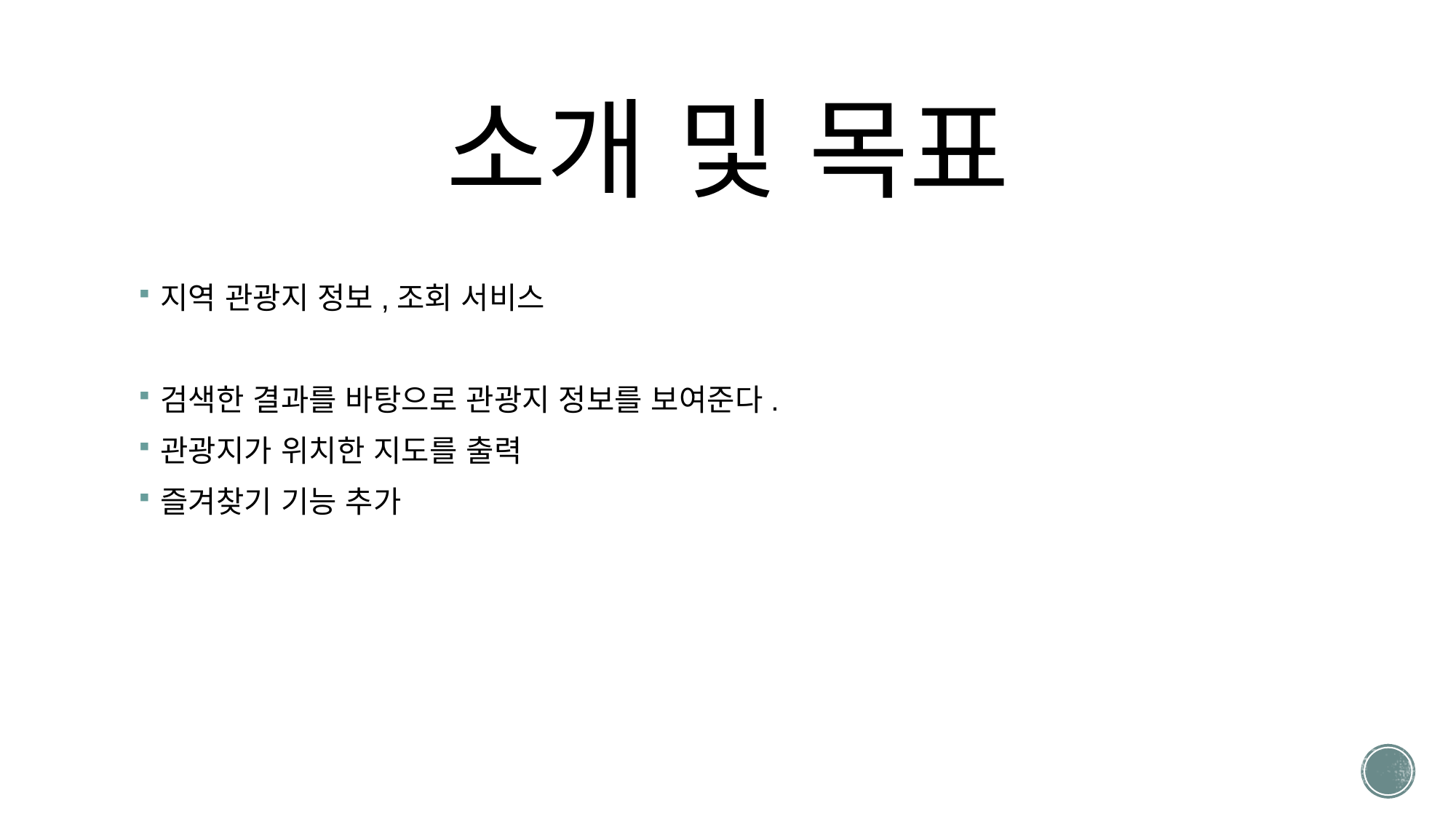

# 소개 및 목표
지역 관광지 정보,조회 서비스

검색한 결과를 바탕으로 관광지 정보를 보여준다.
관광지가 위치한 지도를 출력
즐겨찾기 기능 추가